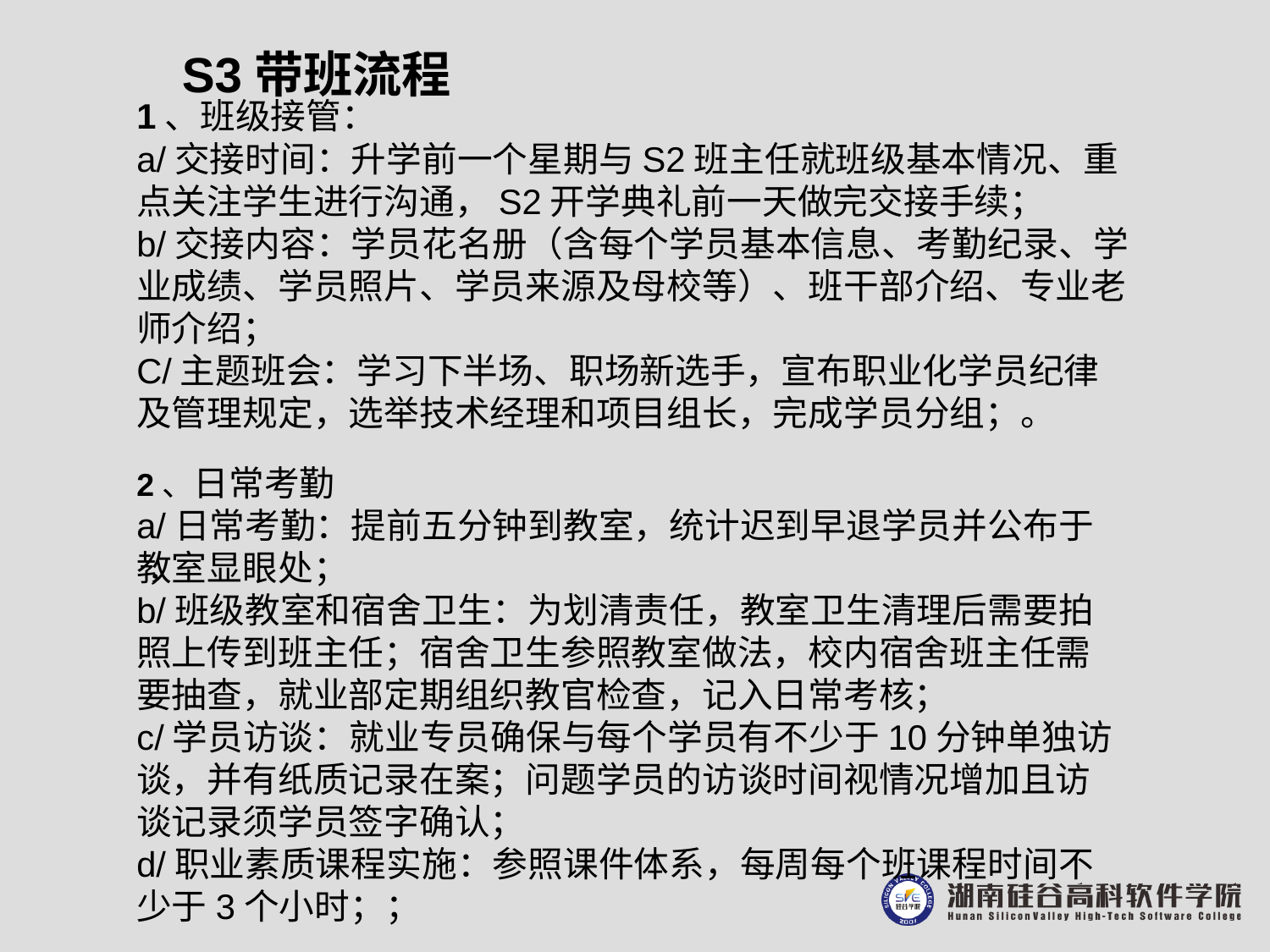

S3带班流程
1、班级接管：
a/交接时间：升学前一个星期与S2班主任就班级基本情况、重点关注学生进行沟通，S2开学典礼前一天做完交接手续；
b/交接内容：学员花名册（含每个学员基本信息、考勤纪录、学业成绩、学员照片、学员来源及母校等）、班干部介绍、专业老师介绍；
C/主题班会：学习下半场、职场新选手，宣布职业化学员纪律及管理规定，选举技术经理和项目组长，完成学员分组；。

2、日常考勤
a/日常考勤：提前五分钟到教室，统计迟到早退学员并公布于教室显眼处；
b/班级教室和宿舍卫生：为划清责任，教室卫生清理后需要拍照上传到班主任；宿舍卫生参照教室做法，校内宿舍班主任需要抽查，就业部定期组织教官检查，记入日常考核；
c/学员访谈：就业专员确保与每个学员有不少于10分钟单独访谈，并有纸质记录在案；问题学员的访谈时间视情况增加且访谈记录须学员签字确认；
d/职业素质课程实施：参照课件体系，每周每个班课程时间不少于3个小时；；

，